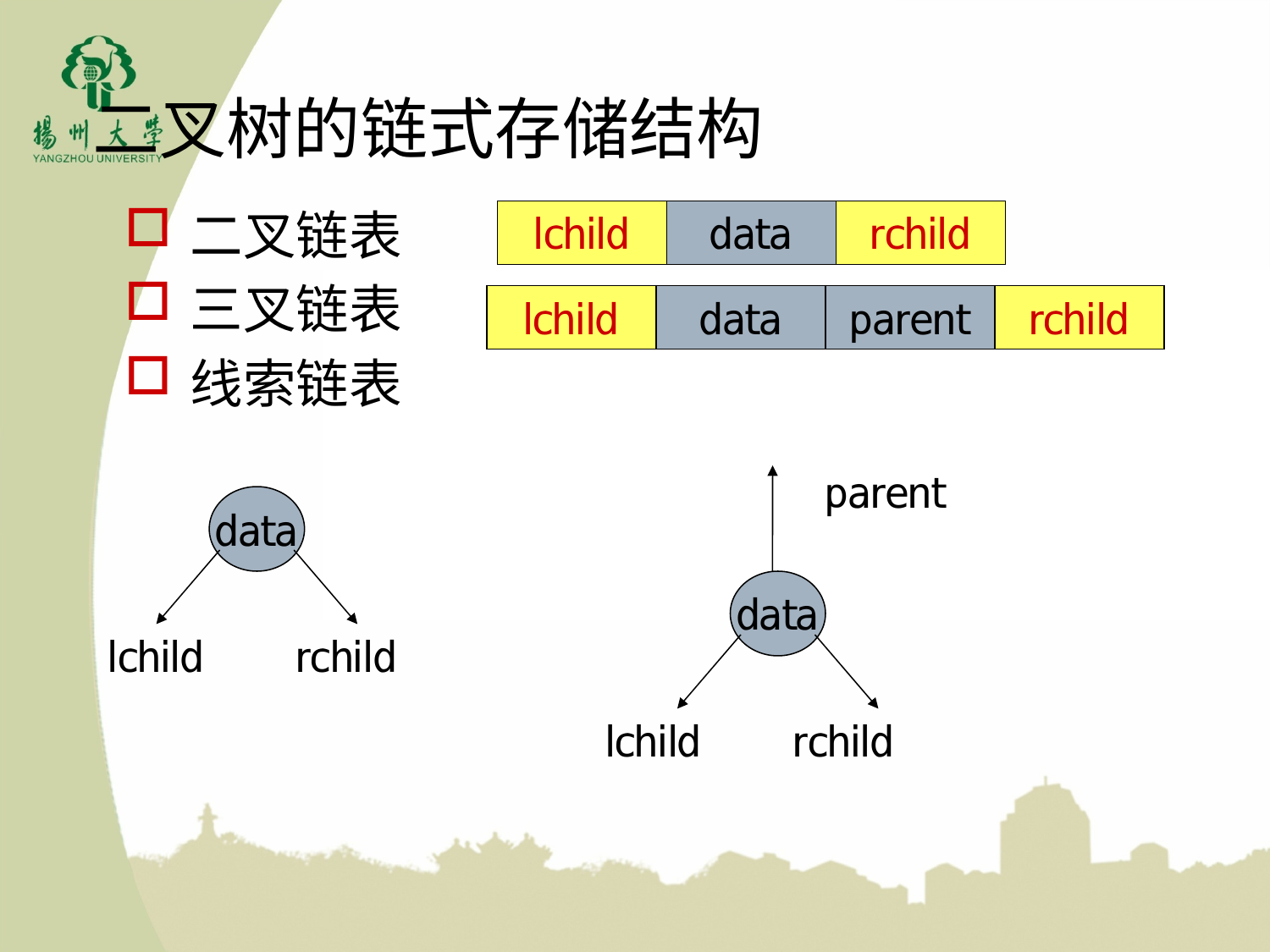

二叉树的链式存储结构
二叉链表
三叉链表
线索链表
lchild
data
rchild
lchild
data
parent
rchild
parent

data

data
lchild       rchild

lchild       rchild